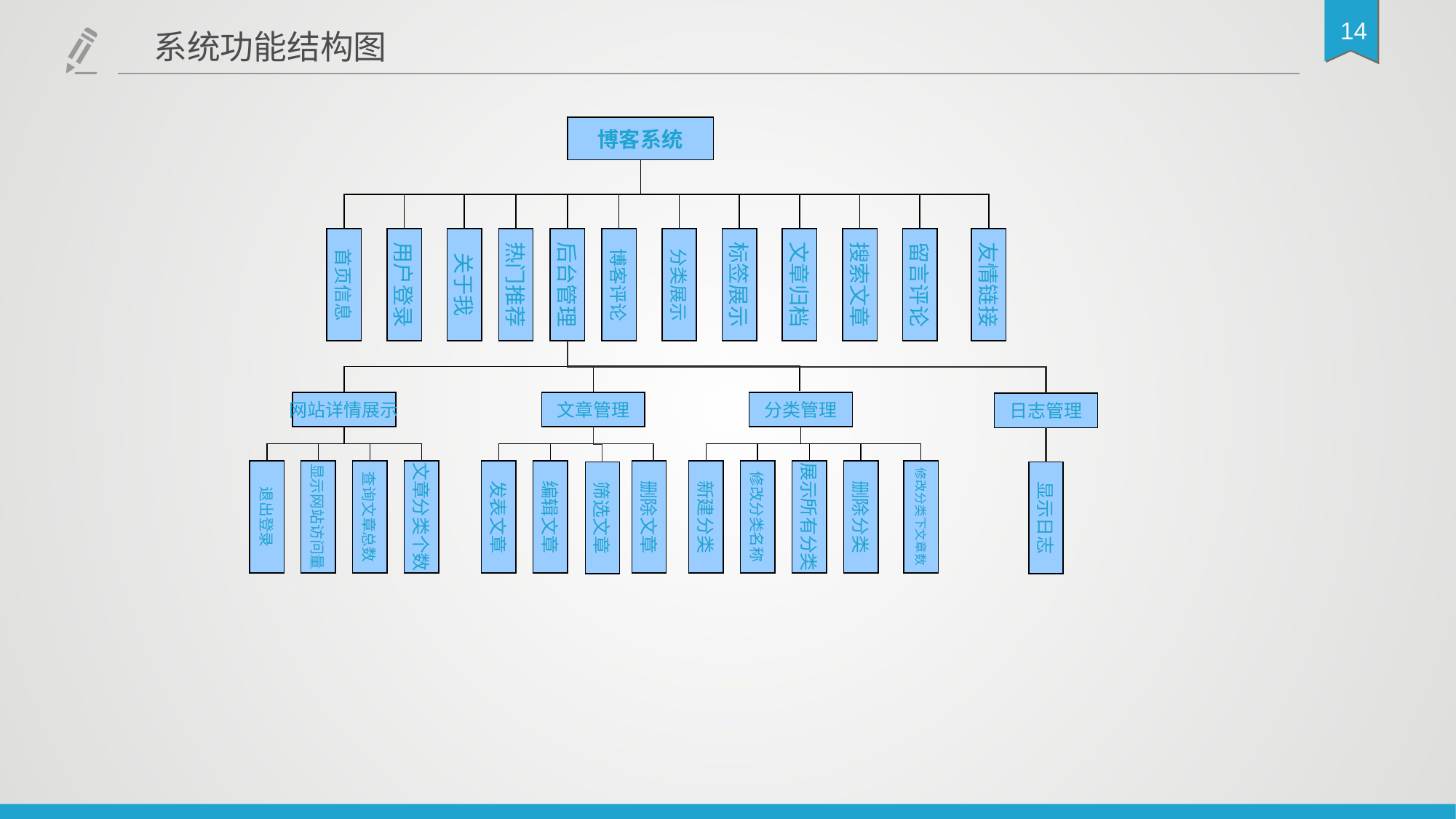

系统功能结构图

博客系统

首页信息
用户登录
关于我
热门推荐
后台管理
博客评论
分类展示
标签展示
文章归档
搜索文章
留言评论
友情链接

网站详情展示
文章管理
分类管理
日志管理

退出登录
显示网站访问量
查询文章总数
文章分类个数
发表文章
编辑文章
删除文章
新建分类
修改分类名称
展示所有分类
删除分类
修改分类下文章数
显示日志
筛选文章